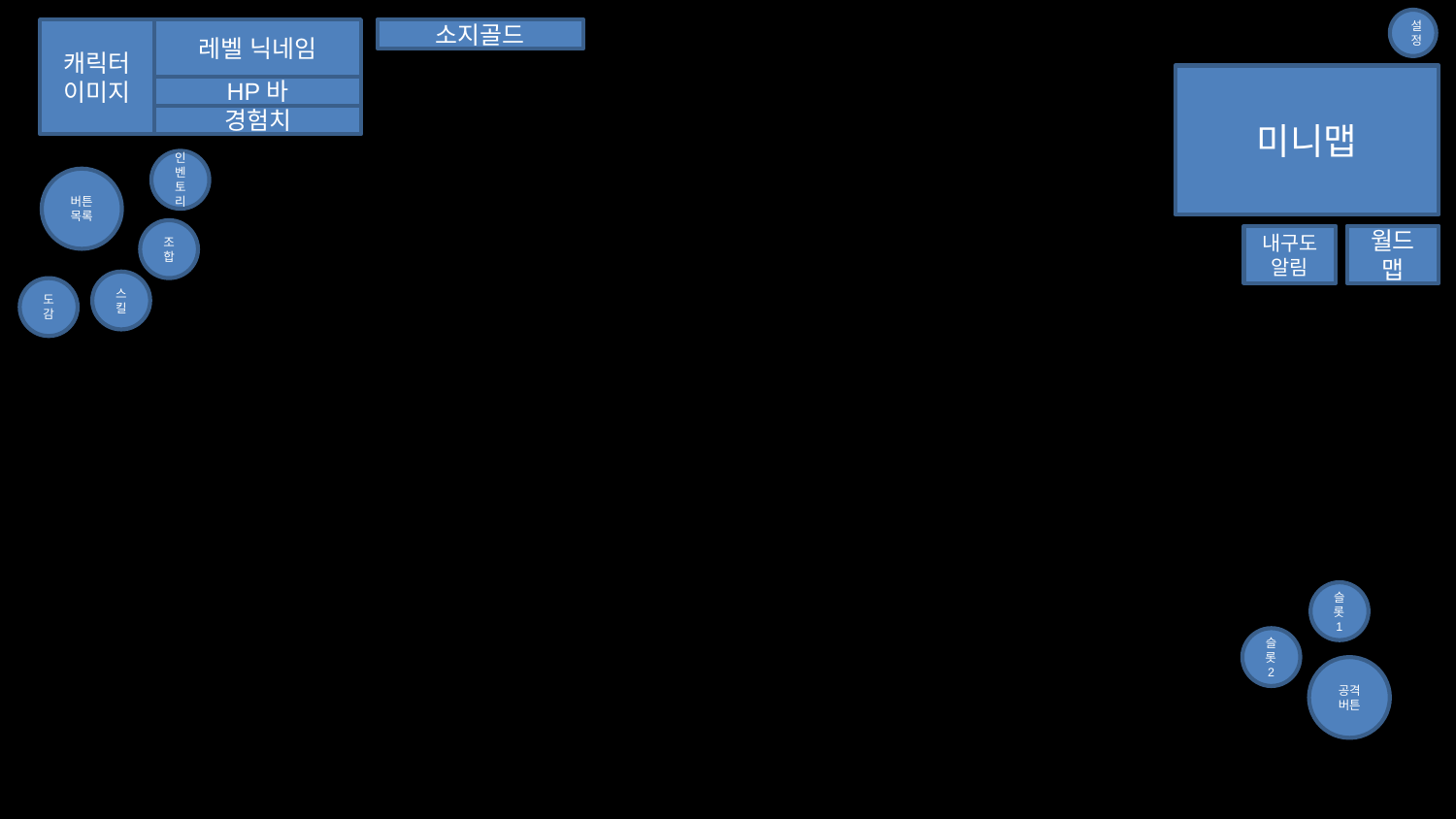

설정
캐릭터 이미지
레벨 닉네임
소지골드
미니맵
HP바
경험치
인벤토리
버튼 목록
조합
내구도 알림
월드맵
스킬
도감
슬롯1
슬롯2
공격
버튼